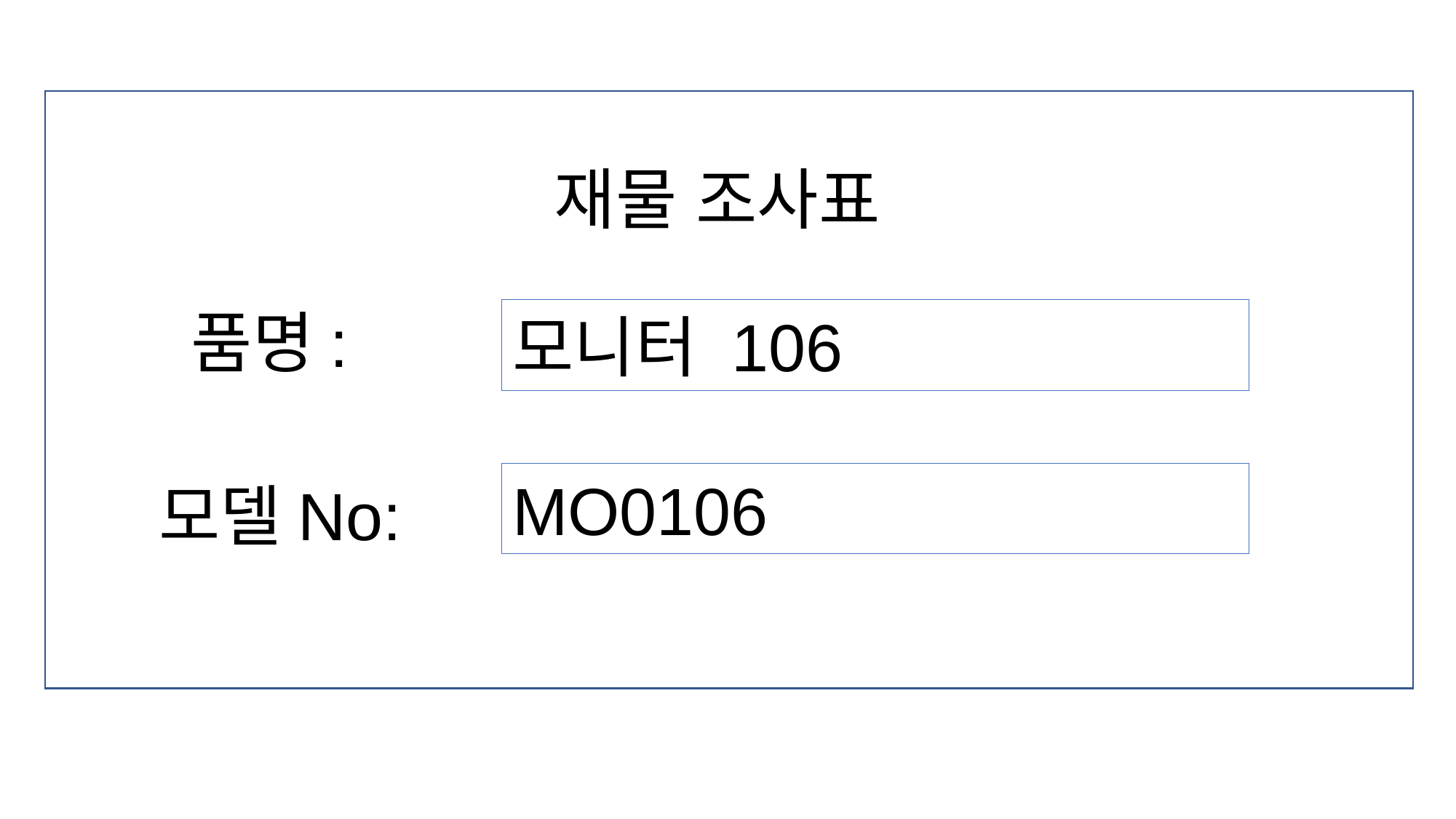

재물 조사표
품명:
모니터 106
MO0106
모델No: